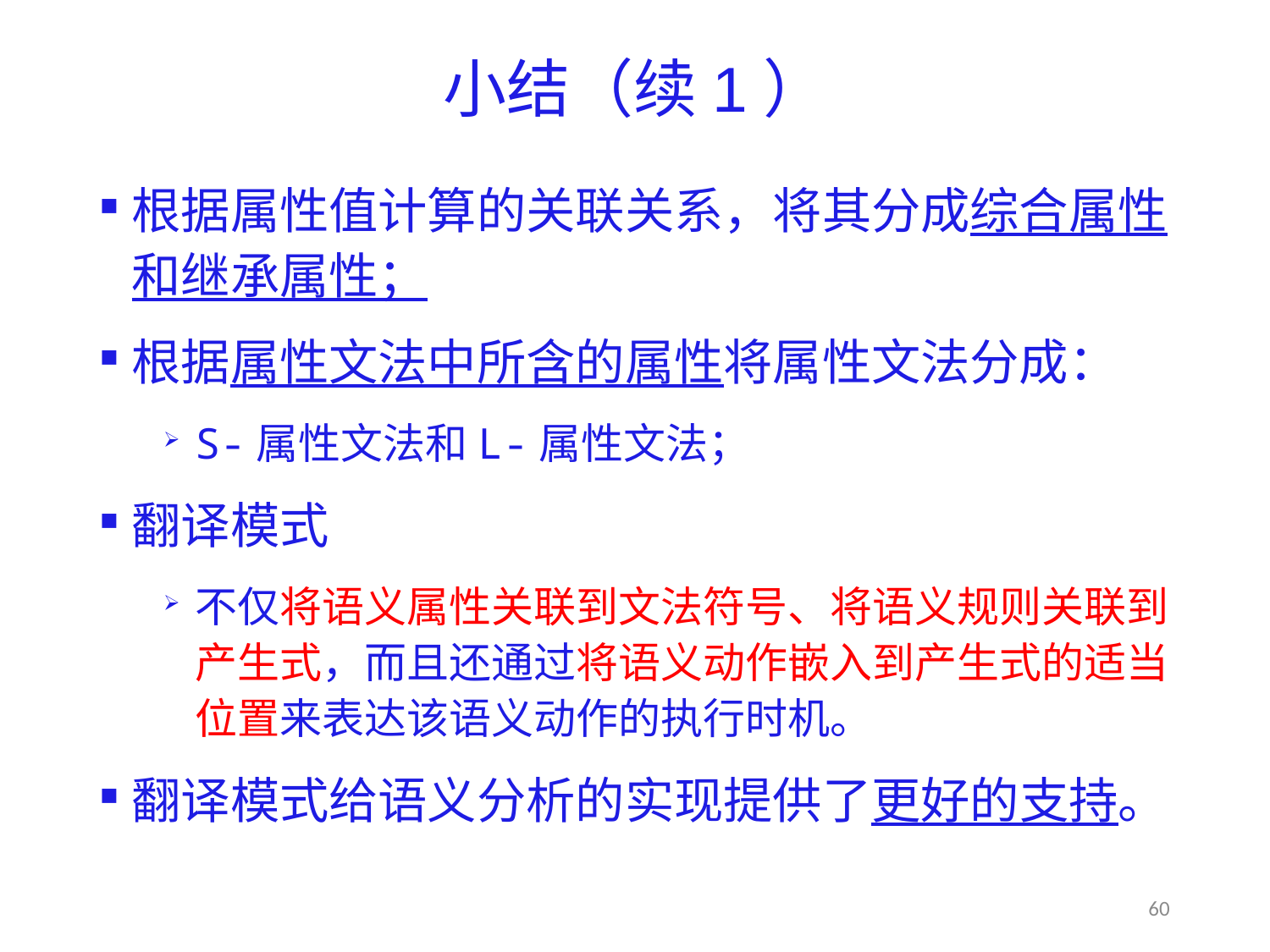

# 小结（续1）
根据属性值计算的关联关系，将其分成综合属性和继承属性；
根据属性文法中所含的属性将属性文法分成：
S-属性文法和L-属性文法；
翻译模式
不仅将语义属性关联到文法符号、将语义规则关联到产生式，而且还通过将语义动作嵌入到产生式的适当位置来表达该语义动作的执行时机。
翻译模式给语义分析的实现提供了更好的支持。
60